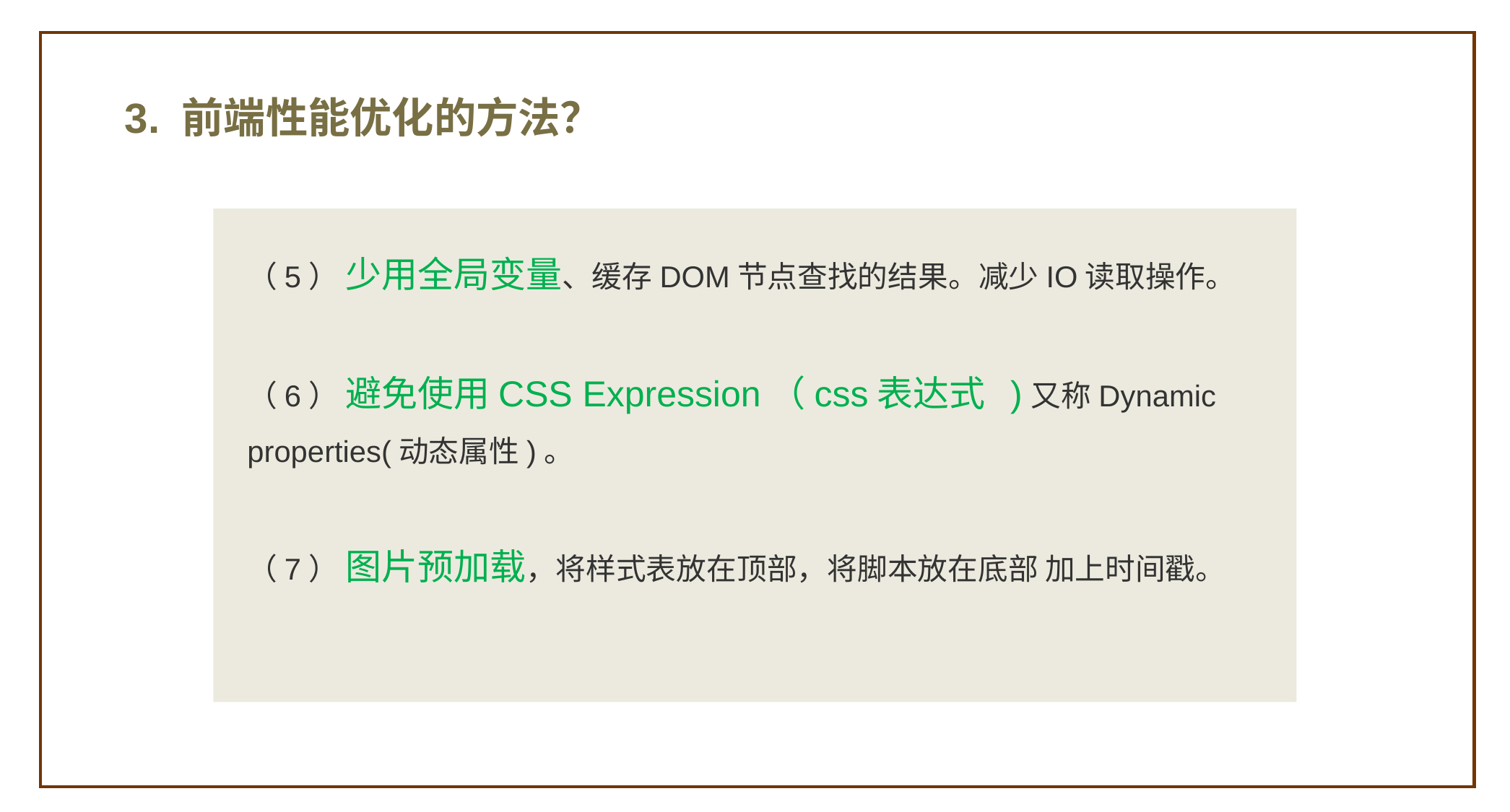

3. 前端性能优化的方法？

（5） 少用全局变量、缓存DOM节点查找的结果。减少IO读取操作。

（6） 避免使用CSS Expression（css表达式  )又称Dynamic properties(动态属性)。

（7） 图片预加载，将样式表放在顶部，将脚本放在底部 加上时间戳。